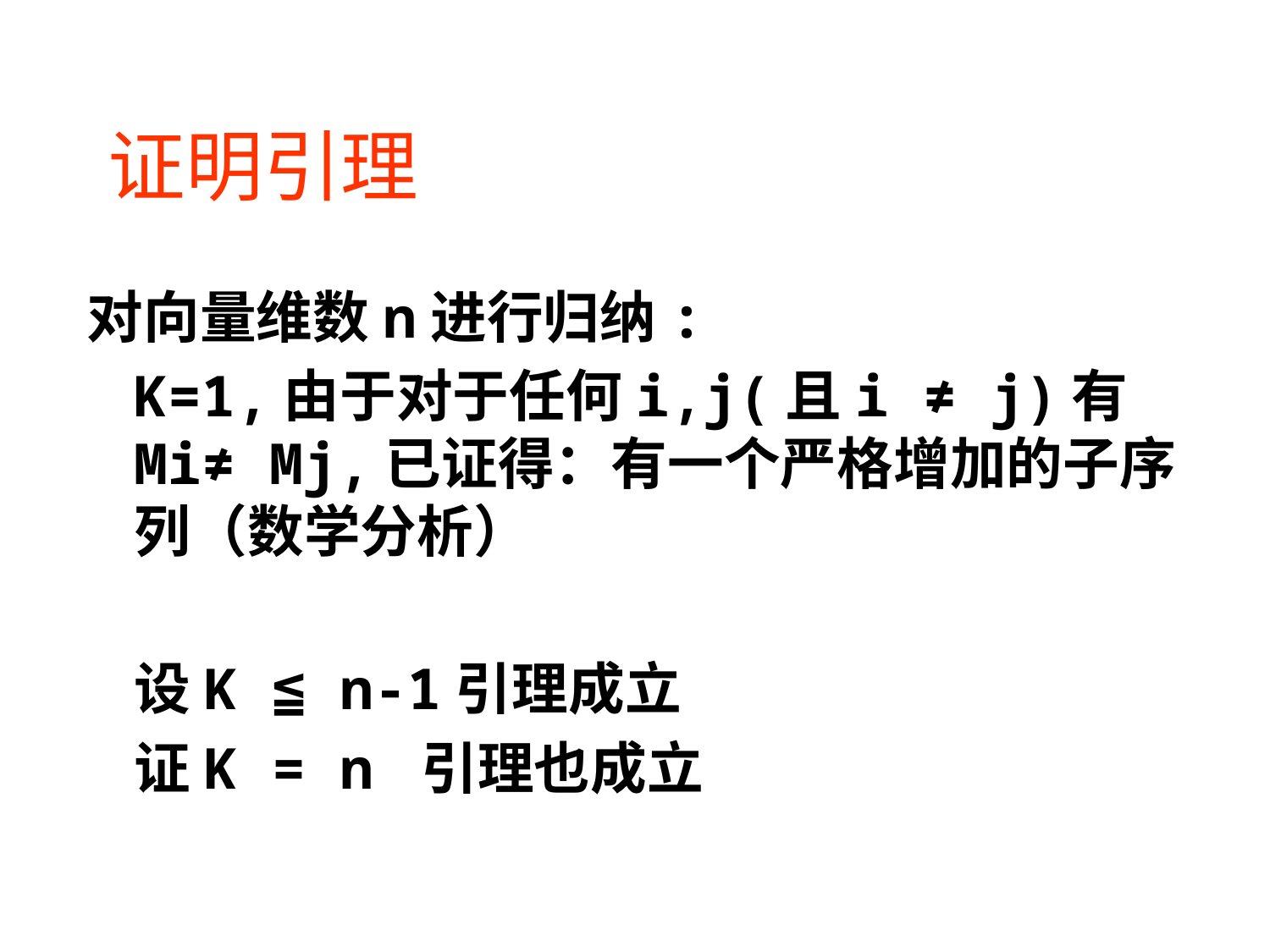

# 证明引理
对向量维数n进行归纳:
	K=1,由于对于任何i,j(且i ≠ j)有Mi≠ Mj,已证得：有一个严格增加的子序列（数学分析）

	设K ≦ n-1引理成立
	证K = n 引理也成立